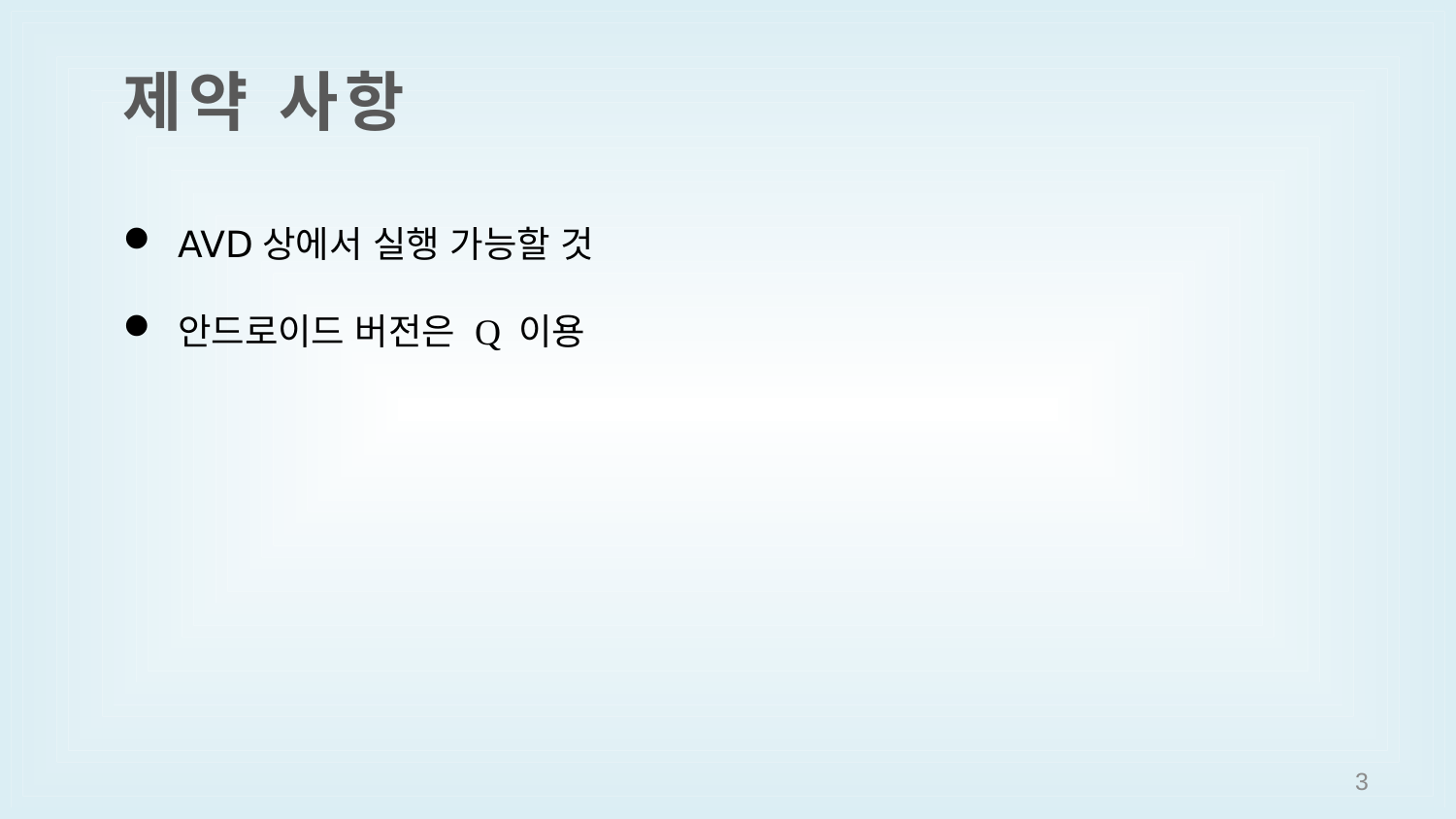

제약 사항
AVD상에서 실행 가능할 것

안드로이드 버전은 Q 이용
3